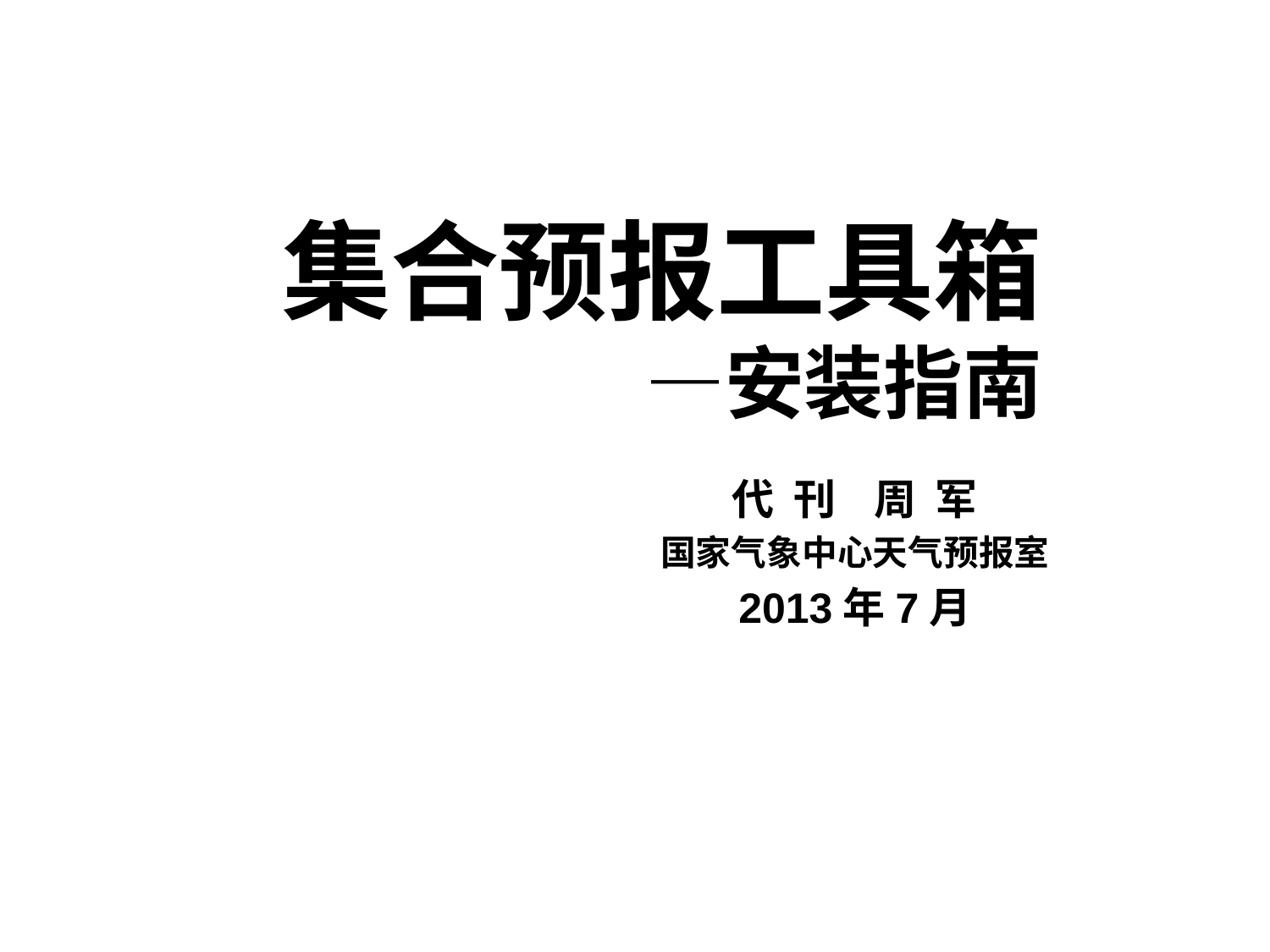

# 集合预报工具箱 —安装指南
代  刊    周  军
国家气象中心天气预报室
2013年7月